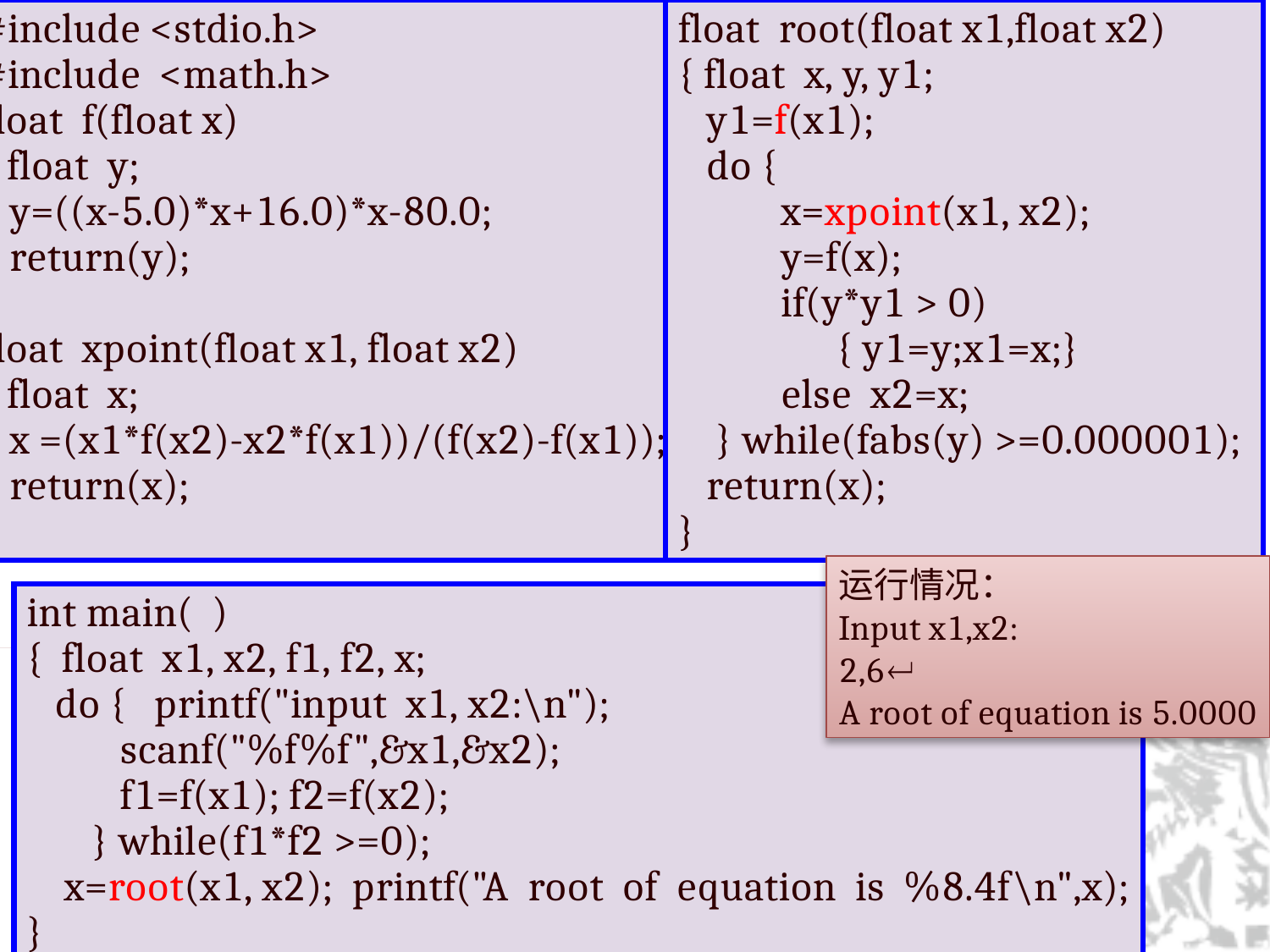

#include <stdio.h>
#include  <math.h>
float  f(float x)
{ float  y;
   y=((x-5.0)*x+16.0)*x-80.0;
   return(y);
}
float  xpoint(float x1, float x2)
{ float  x;
   x =(x1*f(x2)-x2*f(x1))/(f(x2)-f(x1));
   return(x);
}
float  root(float x1,float x2)
{ float  x, y, y1;
   y1=f(x1);
   do {
           x=xpoint(x1, x2);
           y=f(x);
           if(y*y1 > 0)
                 { y1=y;x1=x;}
           else  x2=x;
    } while(fabs(y) >=0.000001);
   return(x);
}
运行情况：
Input x1,x2:
2,6↵
A root of equation is 5.0000
int main(  )
{  float  x1, x2, f1, f2, x;
   do {   printf("input  x1, x2:\n");
          scanf("%f%f",&x1,&x2);
          f1=f(x1); f2=f(x2);
       } while(f1*f2 >=0);
    x=root(x1, x2);  printf("A  root  of  equation  is  %8.4f\n",x);
}